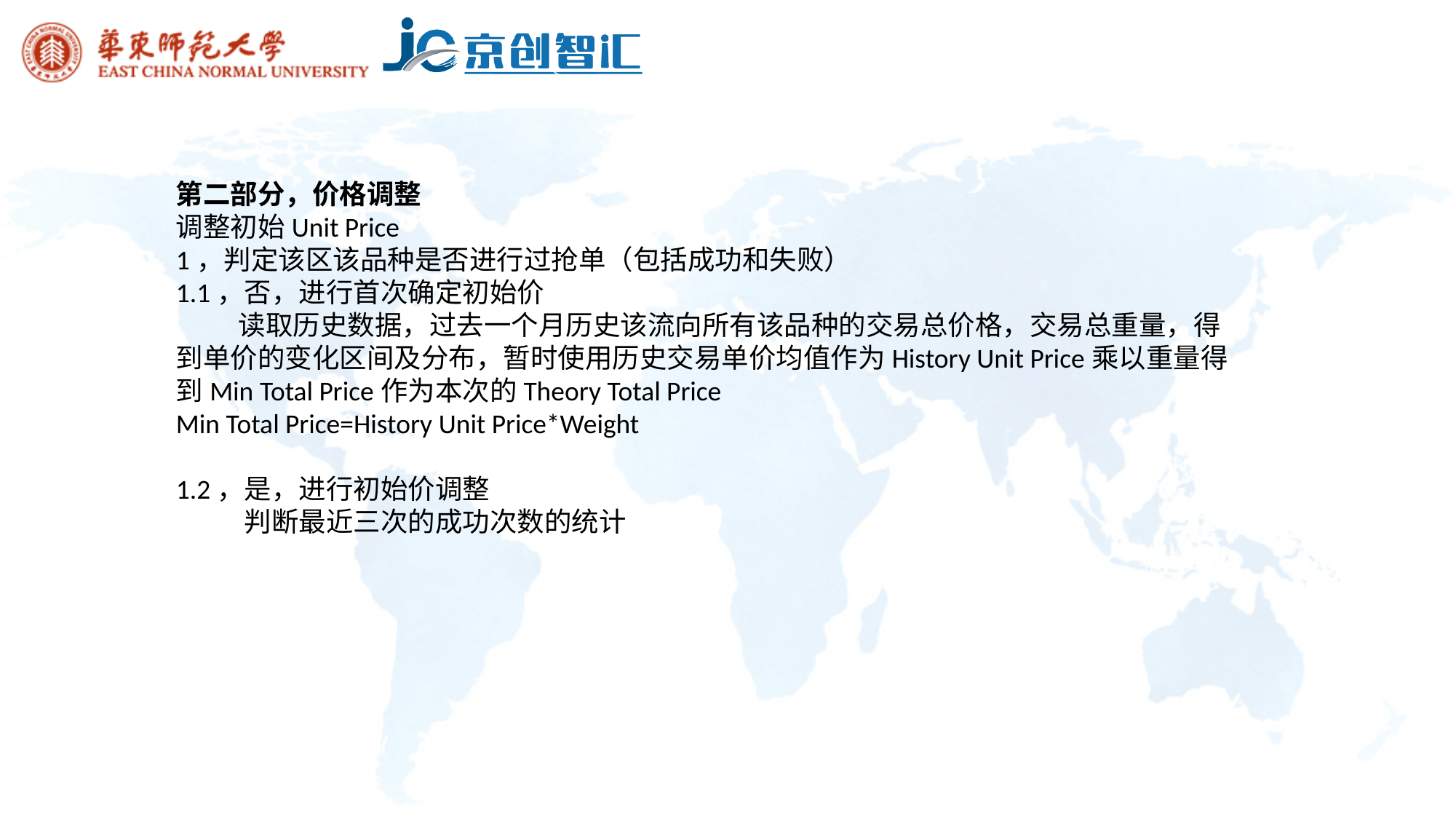

第二部分，价格调整
调整初始Unit Price
1，判定该区该品种是否进行过抢单（包括成功和失败）
1.1，否，进行首次确定初始价
         读取历史数据，过去一个月历史该流向所有该品种的交易总价格，交易总重量，得到单价的变化区间及分布，暂时使用历史交易单价均值作为History Unit Price乘以重量得到Min Total Price作为本次的Theory Total Price
Min Total Price=History Unit Price*Weight

1.2，是，进行初始价调整
          判断最近三次的成功次数的统计